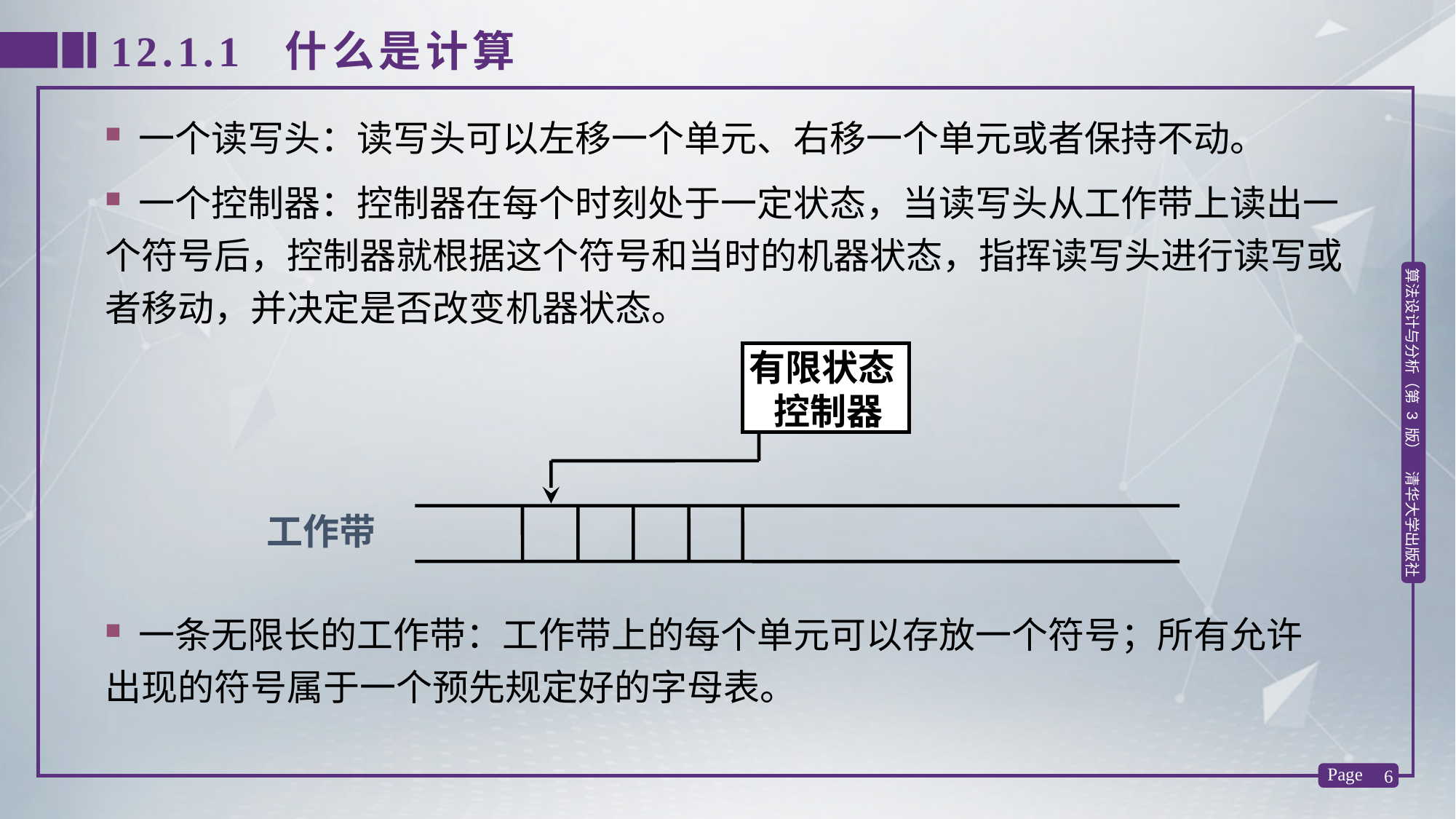

12.1.1  什么是计算
 一个读写头：读写头可以左移一个单元、右移一个单元或者保持不动。
 一个控制器：控制器在每个时刻处于一定状态，当读写头从工作带上读出一个符号后，控制器就根据这个符号和当时的机器状态，指挥读写头进行读写或者移动，并决定是否改变机器状态。
有限状态
  控制器

工作带
 一条无限长的工作带：工作带上的每个单元可以存放一个符号；所有允许出现的符号属于一个预先规定好的字母表。